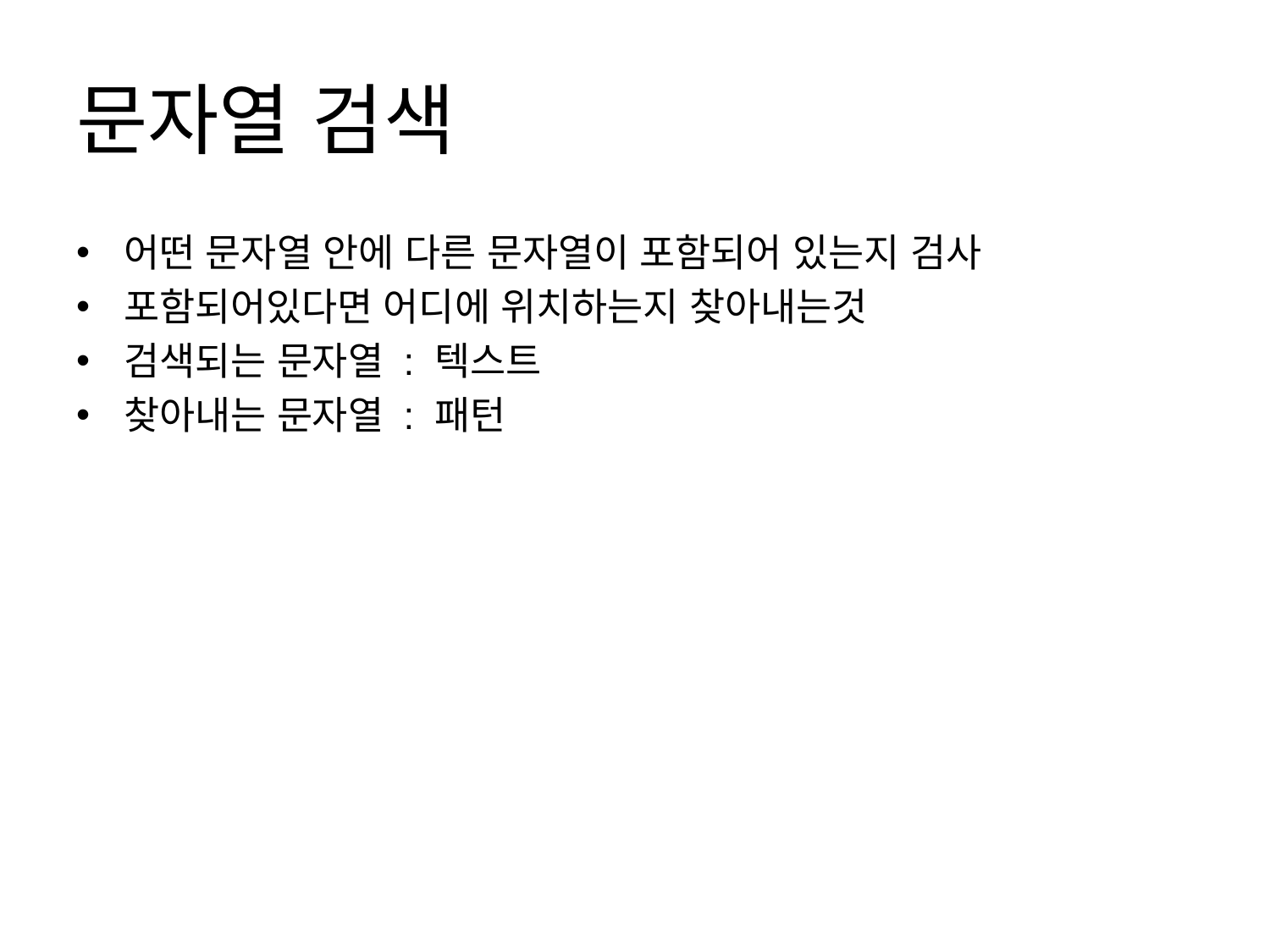

# 문자열 검색
어떤 문자열 안에 다른 문자열이 포함되어 있는지 검사
포함되어있다면 어디에 위치하는지 찾아내는것
검색되는 문자열 : 텍스트
찾아내는 문자열 : 패턴